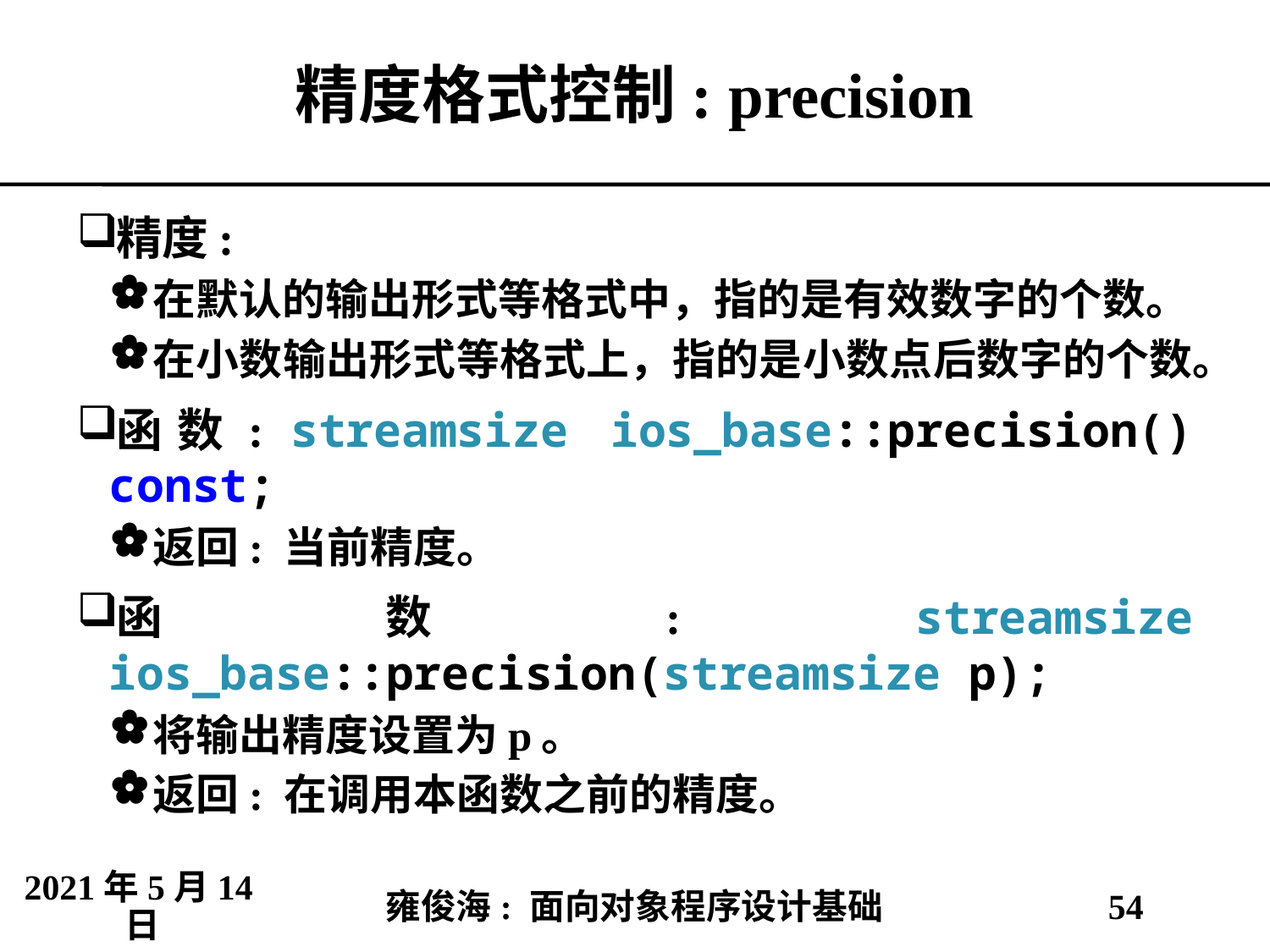

# 精度格式控制: precision

精度:
在默认的输出形式等格式中，指的是有效数字的个数。
在小数输出形式等格式上，指的是小数点后数字的个数。
函数: streamsize ios_base::precision() const;
返回: 当前精度。
函数: streamsize ios_base::precision(streamsize p);
将输出精度设置为p。
返回: 在调用本函数之前的精度。
2021年5月14日
雍俊海: 面向对象程序设计基础
54